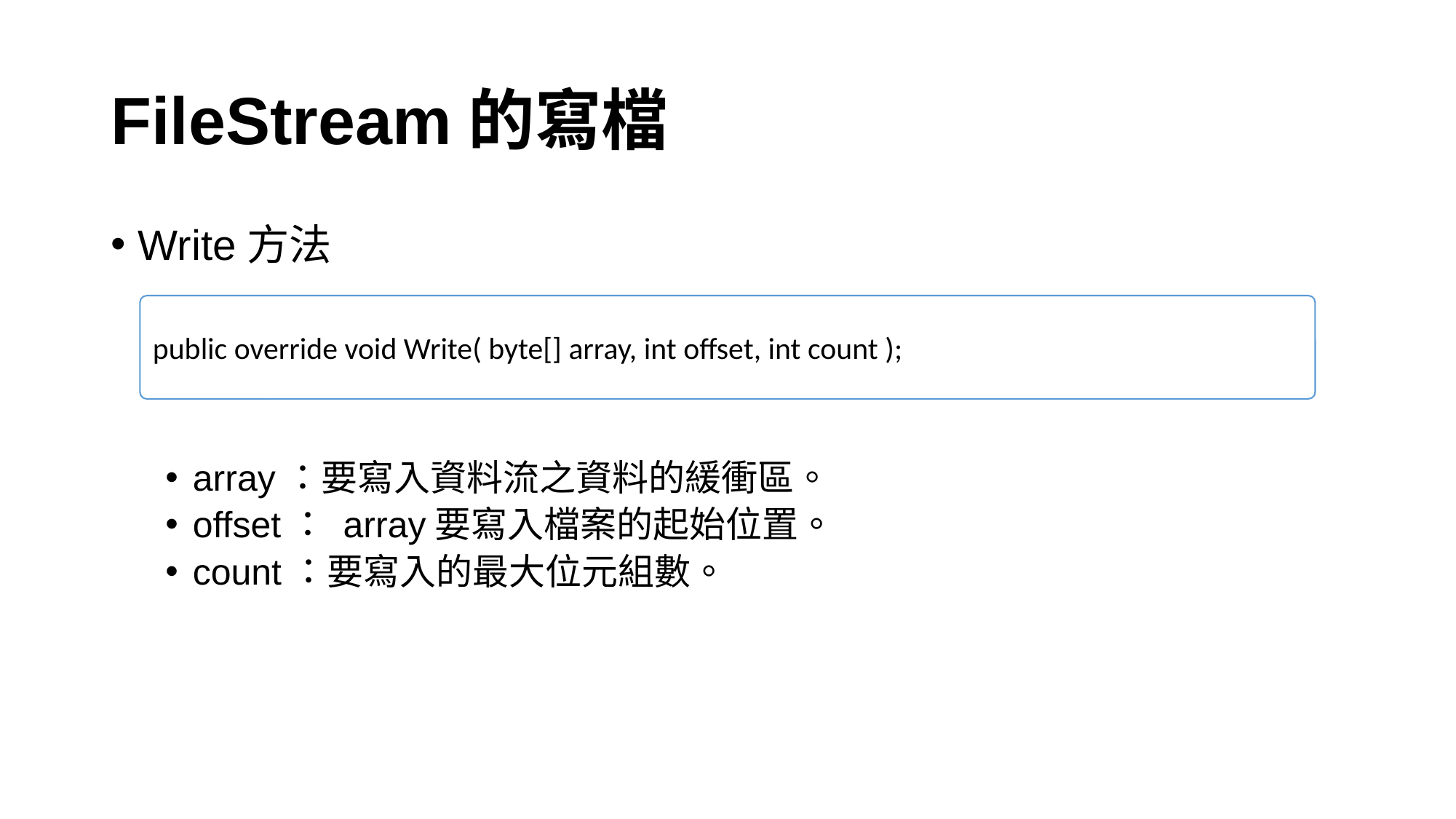

# FileStream的寫檔
Write方法

array：要寫入資料流之資料的緩衝區。
offset： array要寫入檔案的起始位置。
count：要寫入的最大位元組數。

public override void Write( byte[] array, int offset, int count );